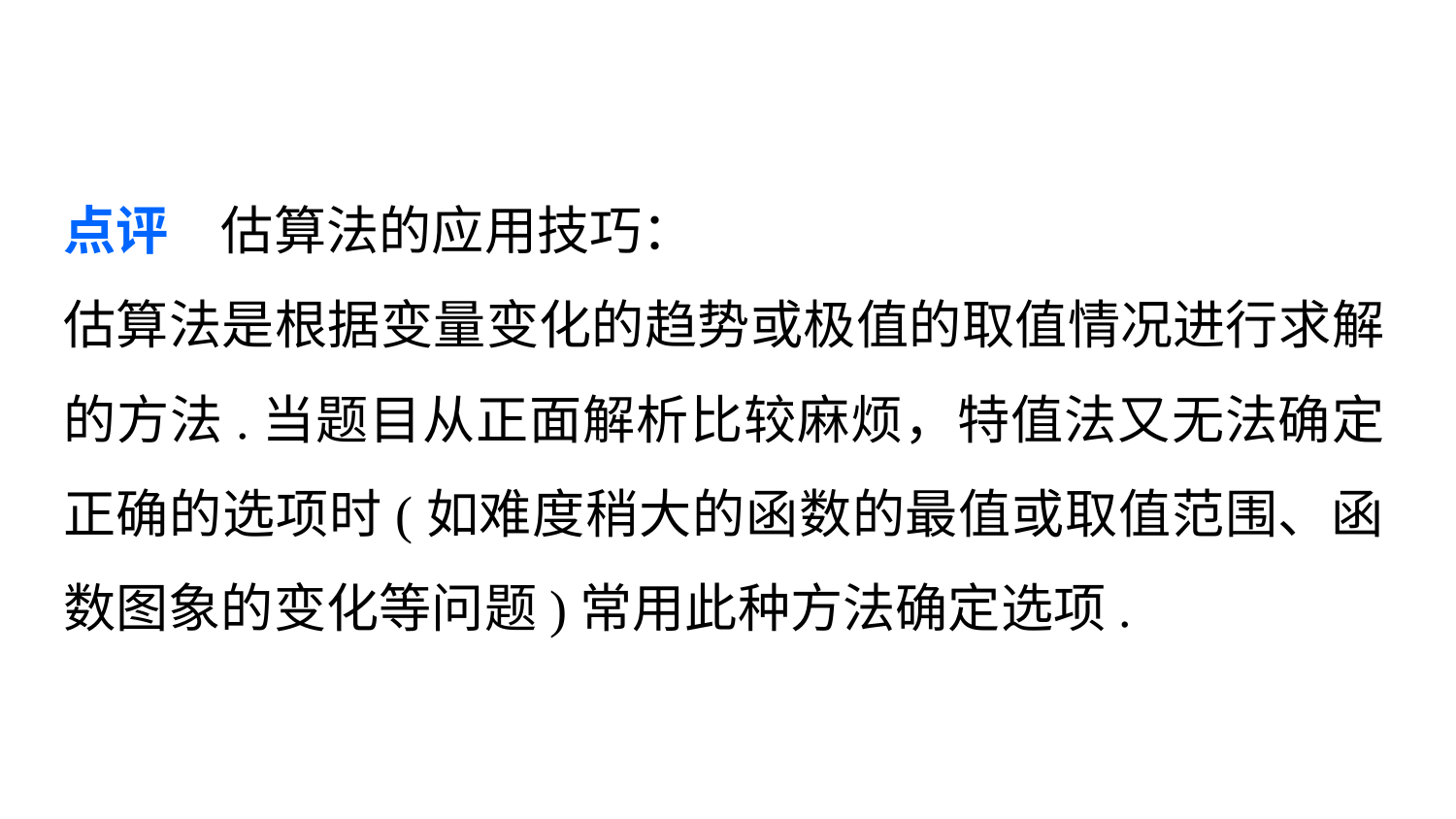

点评　估算法的应用技巧：
估算法是根据变量变化的趋势或极值的取值情况进行求解的方法.当题目从正面解析比较麻烦，特值法又无法确定正确的选项时(如难度稍大的函数的最值或取值范围、函数图象的变化等问题)常用此种方法确定选项.